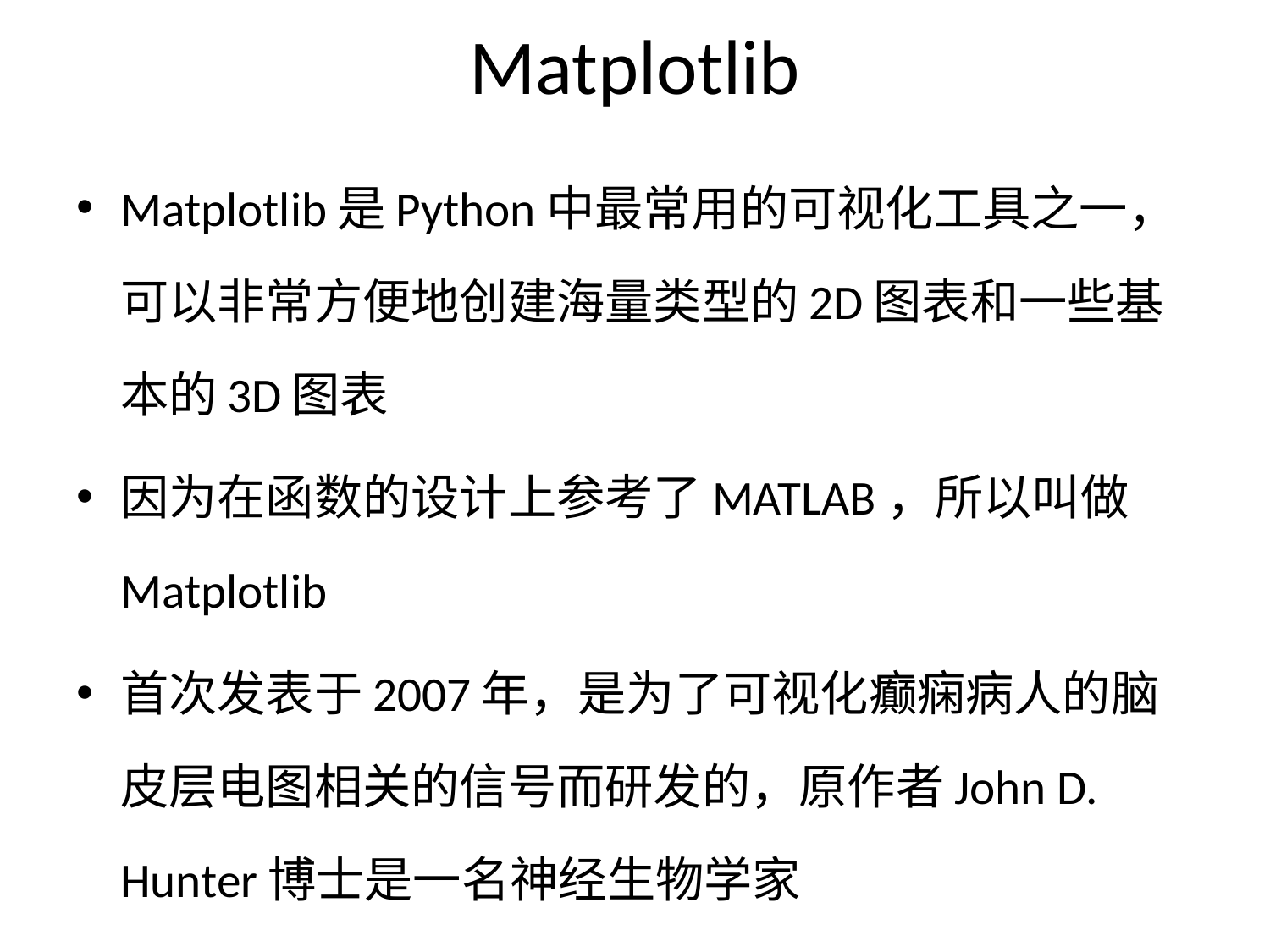

# Matplotlib
Matplotlib是Python中最常用的可视化工具之一，可以非常方便地创建海量类型的2D图表和一些基本的3D图表
因为在函数的设计上参考了MATLAB，所以叫做Matplotlib
首次发表于2007年，是为了可视化癫痫病人的脑皮层电图相关的信号而研发的，原作者John D. Hunter博士是一名神经生物学家